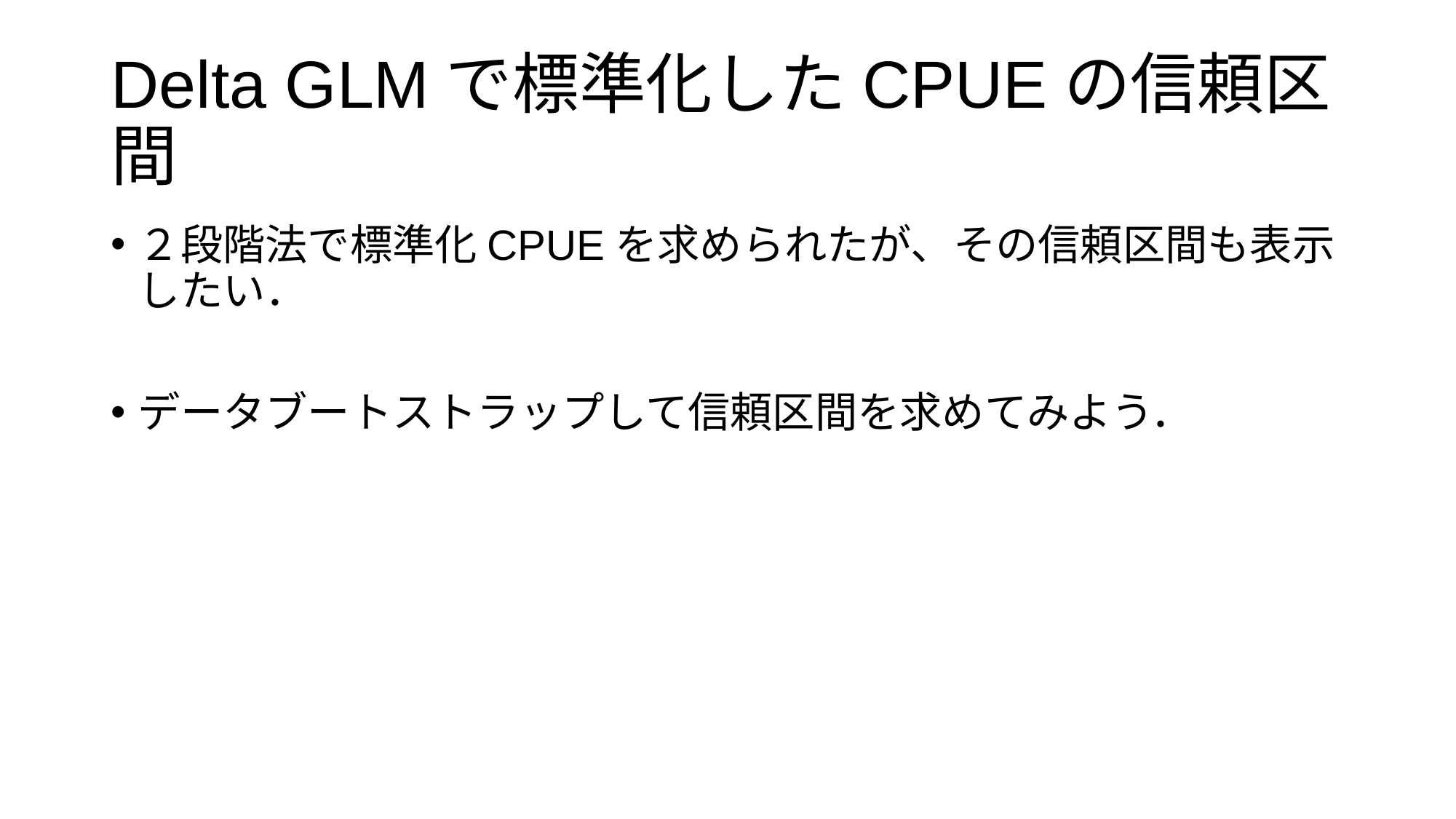

# Delta GLMで標準化したCPUEの信頼区間
２段階法で標準化CPUEを求められたが、その信頼区間も表示したい．

データブートストラップして信頼区間を求めてみよう．